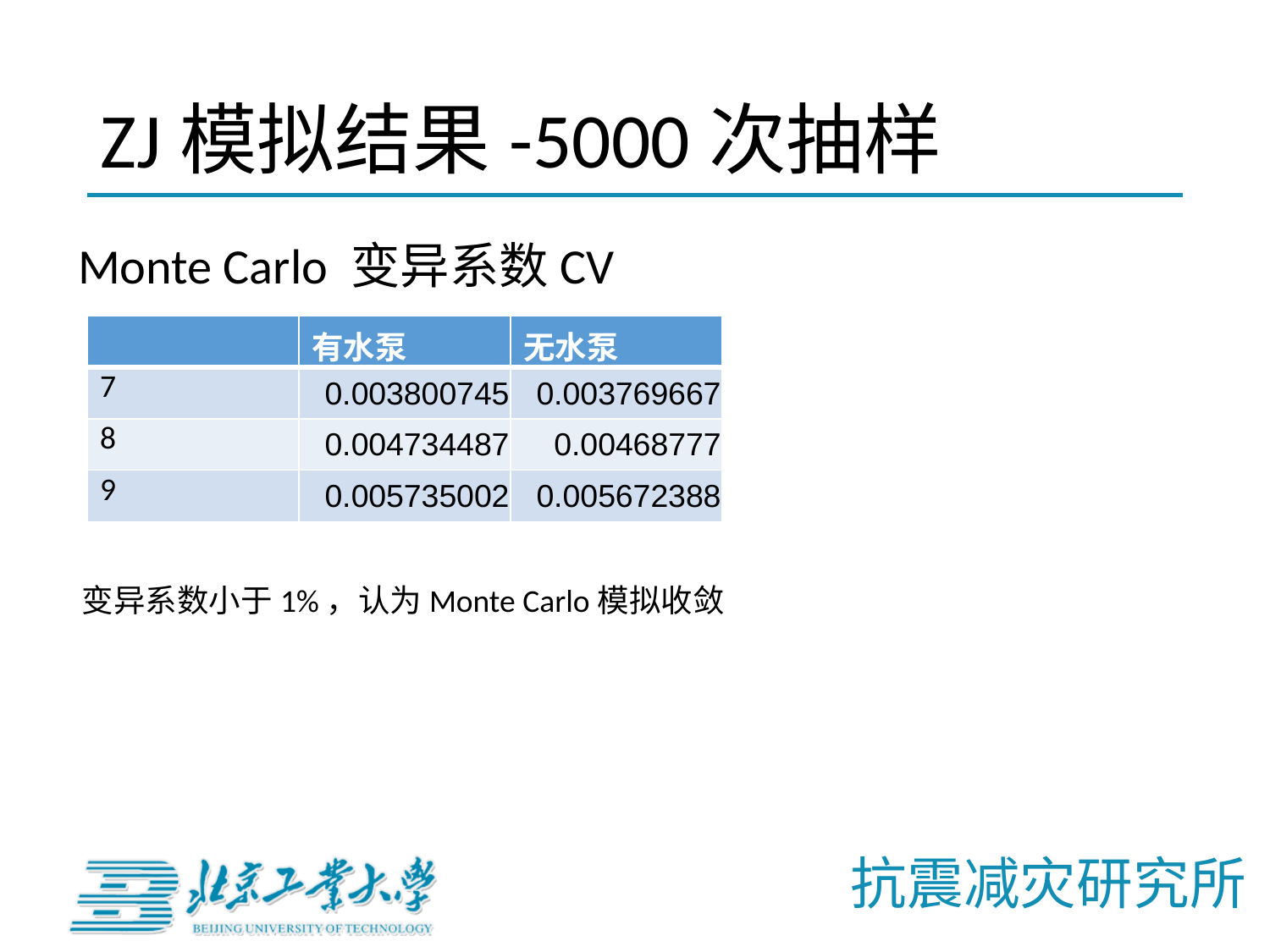

# ZJ模拟结果-5000次抽样
Monte Carlo 变异系数CV
|  | 有水泵 | 无水泵 |
| --- | --- | --- |
| 7 | 0.003800745 | 0.003769667 |
| 8 | 0.004734487 | 0.00468777 |
| 9 | 0.005735002 | 0.005672388 |
变异系数小于1%，认为Monte Carlo模拟收敛